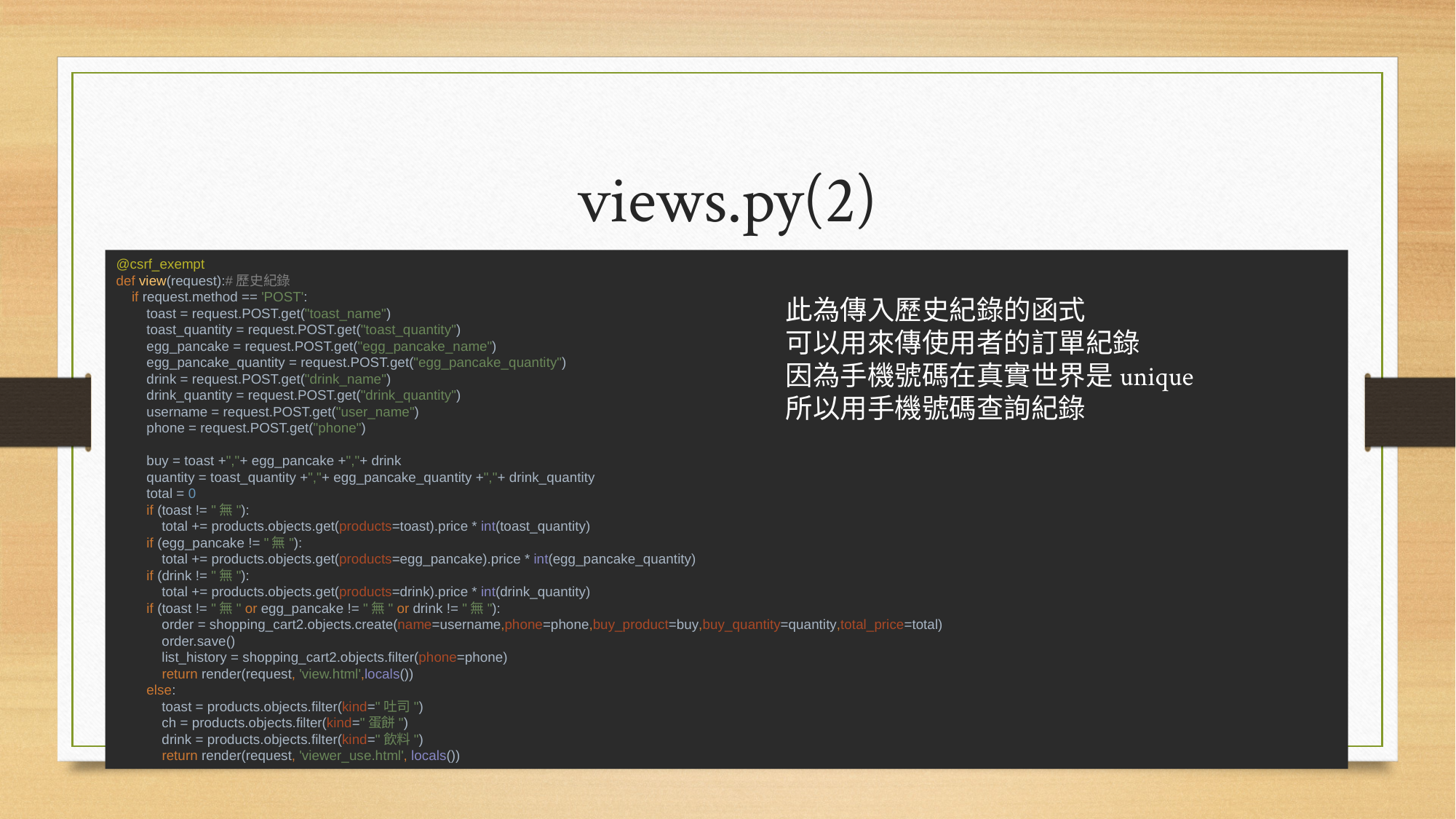

# views.py(2)
@csrf_exempt
def view(request):#歷史紀錄
    if request.method == 'POST':
        toast = request.POST.get("toast_name")
        toast_quantity = request.POST.get("toast_quantity")
        egg_pancake = request.POST.get("egg_pancake_name")
        egg_pancake_quantity = request.POST.get("egg_pancake_quantity")
        drink = request.POST.get("drink_name")
        drink_quantity = request.POST.get("drink_quantity")
        username = request.POST.get("user_name")
        phone = request.POST.get("phone")
        buy = toast +","+ egg_pancake +","+ drink
        quantity = toast_quantity +","+ egg_pancake_quantity +","+ drink_quantity
        total = 0
        if (toast != "無"):
            total += products.objects.get(products=toast).price * int(toast_quantity)
        if (egg_pancake != "無"):
            total += products.objects.get(products=egg_pancake).price * int(egg_pancake_quantity)
        if (drink != "無"):
            total += products.objects.get(products=drink).price * int(drink_quantity)
        if (toast != "無" or egg_pancake != "無" or drink != "無"):
            order = shopping_cart2.objects.create(name=username,phone=phone,buy_product=buy,buy_quantity=quantity,total_price=total)
            order.save()
            list_history = shopping_cart2.objects.filter(phone=phone)
            return render(request, 'view.html',locals())
        else:
            toast = products.objects.filter(kind="吐司")
            ch = products.objects.filter(kind="蛋餅")
            drink = products.objects.filter(kind="飲料")
            return render(request, 'viewer_use.html', locals())
此為傳入歷史紀錄的函式
可以用來傳使用者的訂單紀錄
因為手機號碼在真實世界是unique
所以用手機號碼查詢紀錄